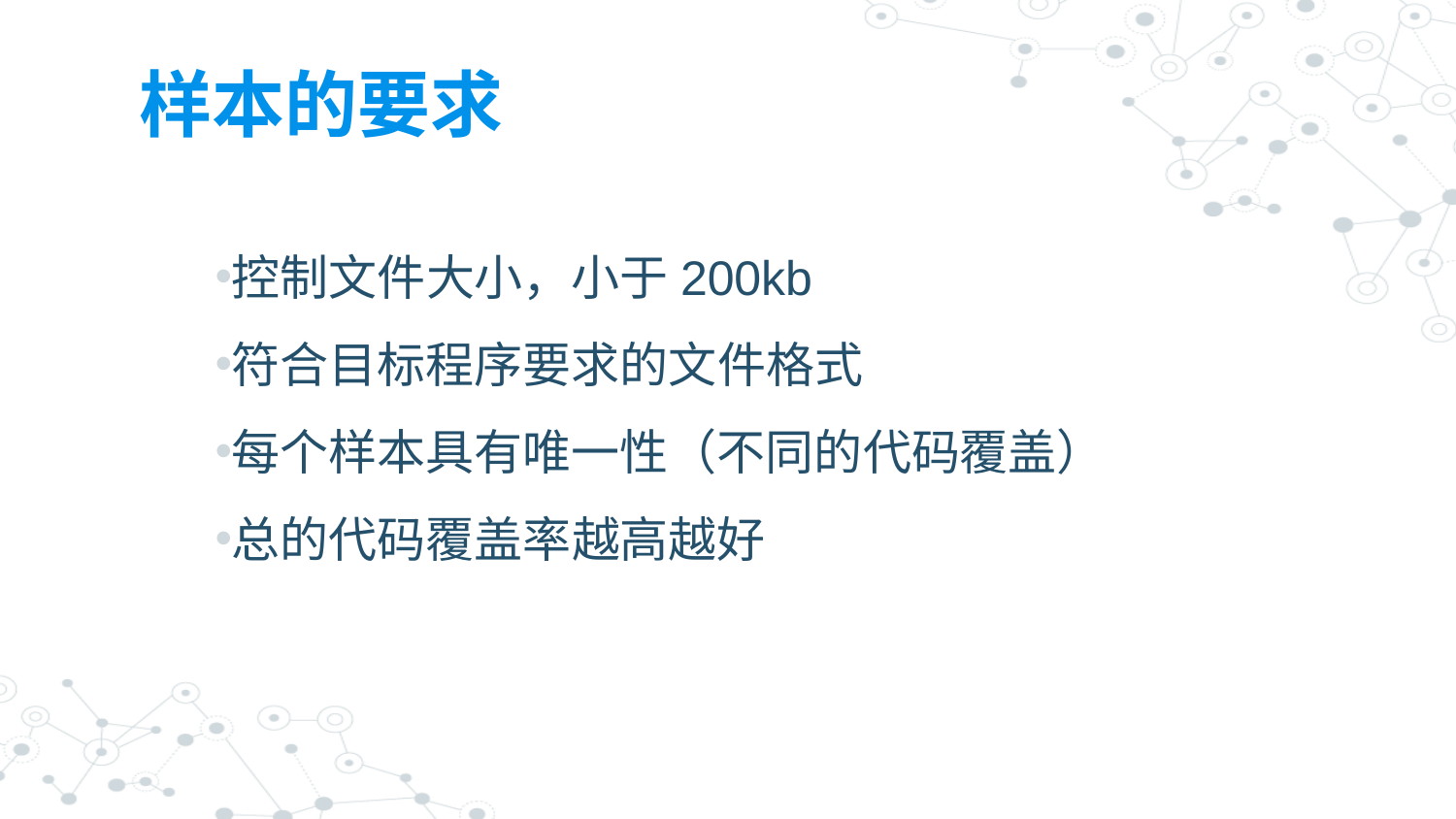

# 样本的要求
控制文件大小，小于200kb
符合目标程序要求的文件格式
每个样本具有唯一性（不同的代码覆盖）
总的代码覆盖率越高越好